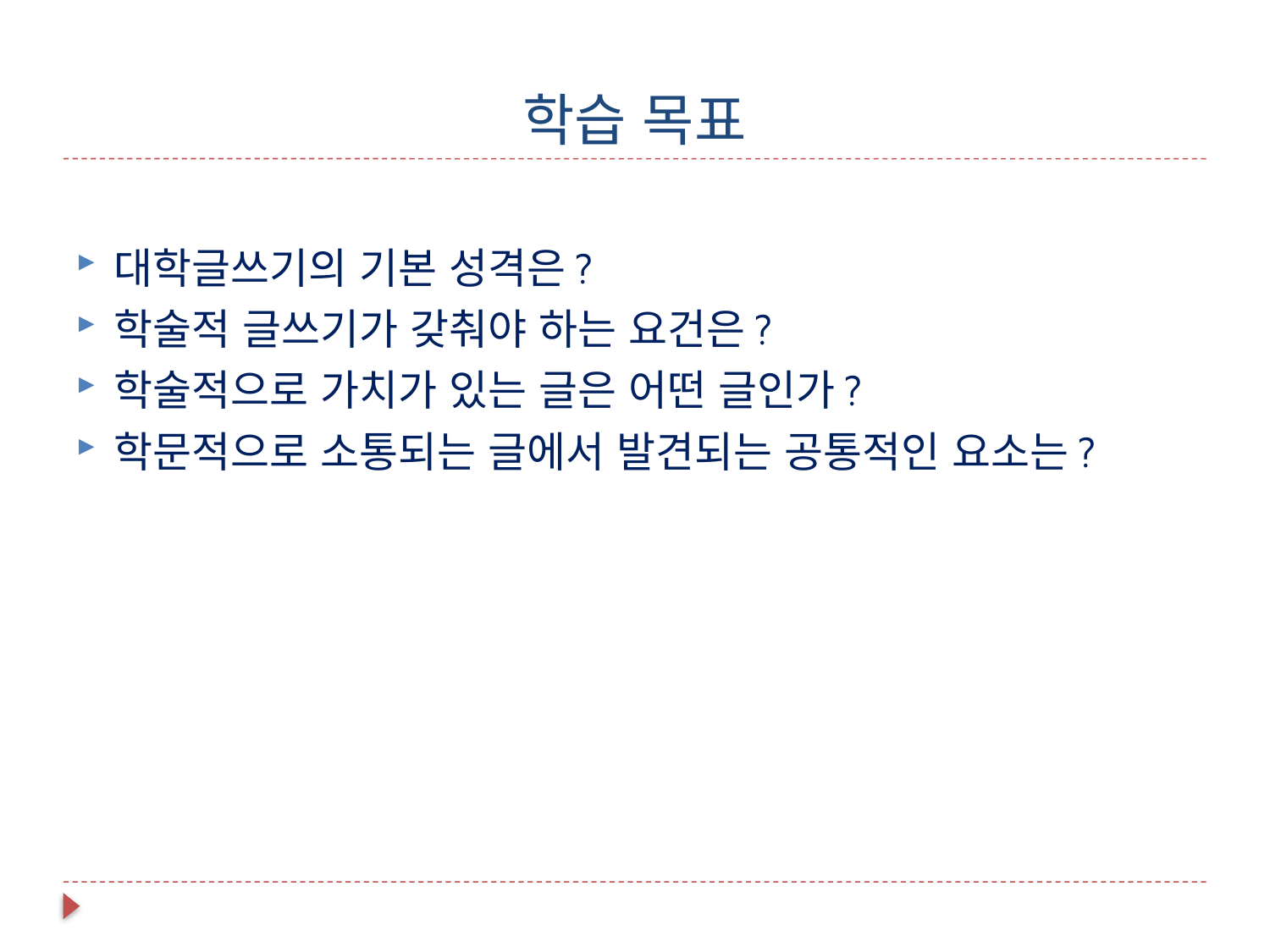

# 학습 목표

대학글쓰기의 기본 성격은?
학술적 글쓰기가 갖춰야 하는 요건은?
학술적으로 가치가 있는 글은 어떤 글인가?
학문적으로 소통되는 글에서 발견되는 공통적인 요소는?